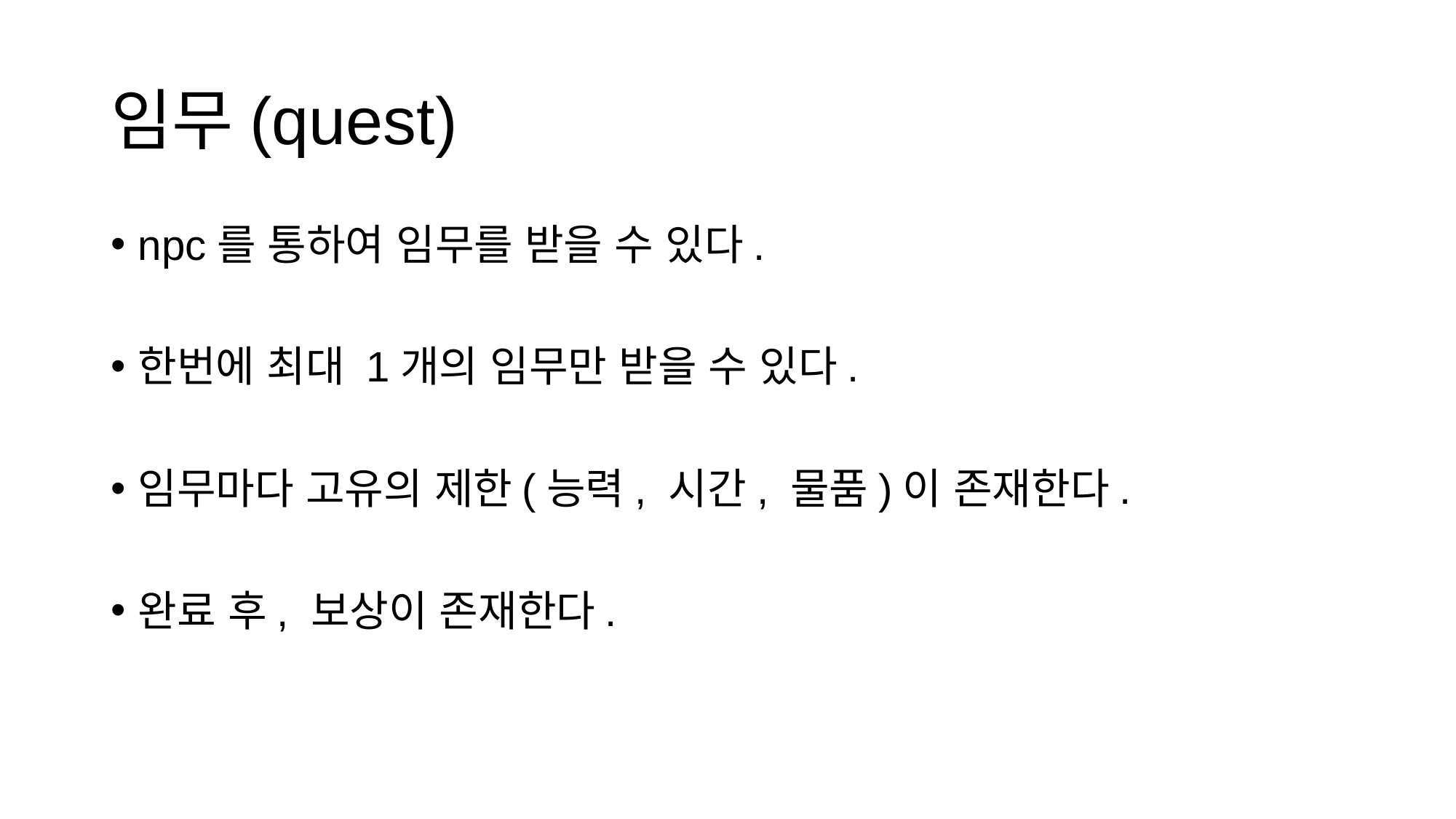

# 임무(quest)
npc를 통하여 임무를 받을 수 있다.

한번에 최대 1개의 임무만 받을 수 있다.

임무마다 고유의 제한(능력, 시간, 물품)이 존재한다.

완료 후, 보상이 존재한다.